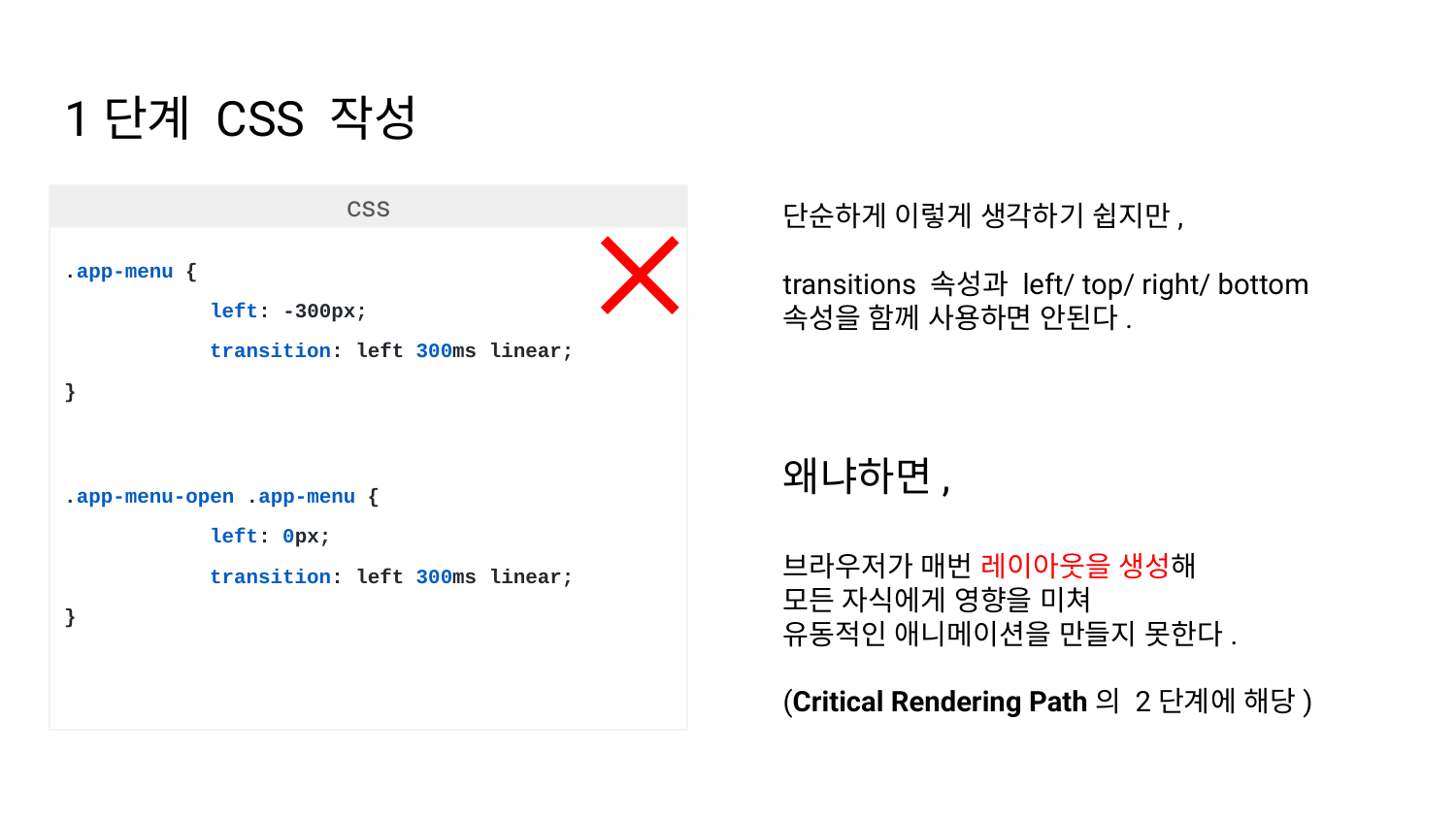

# 1단계 CSS 작성
단순하게 이렇게 생각하기 쉽지만,

transitions 속성과 left/ top/ right/ bottom 속성을 함께 사용하면 안된다.

css

.app-menu {
	left: -300px;
	transition: left 300ms linear;
}

.app-menu-open .app-menu {
	left: 0px;
	transition: left 300ms linear;
}

왜냐하면,

브라우저가 매번 레이아웃을 생성해
모든 자식에게 영향을 미쳐
유동적인 애니메이션을 만들지 못한다.

(Critical Rendering Path의 2단계에 해당)